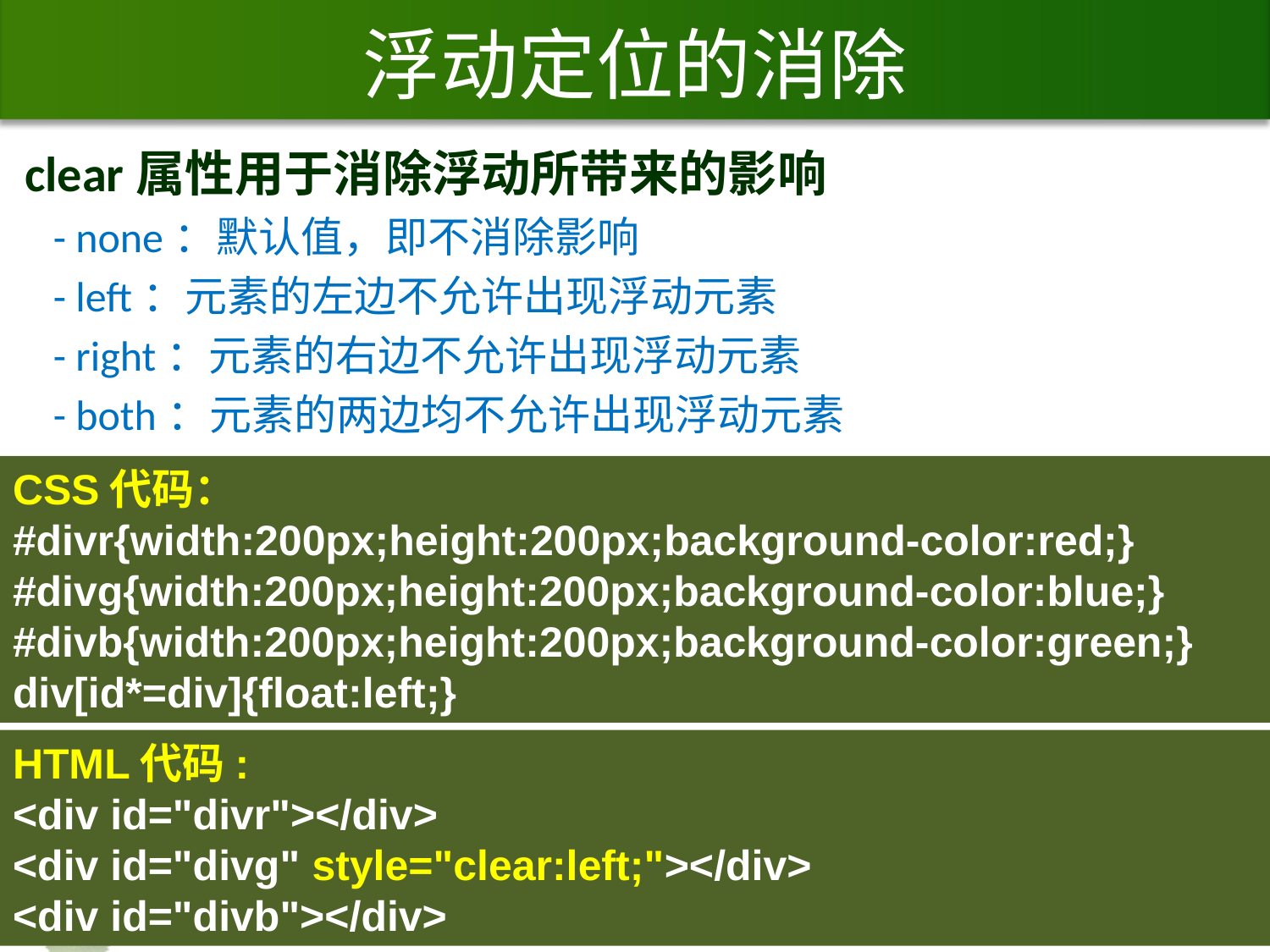

# 浮动定位的消除
clear属性用于消除浮动所带来的影响
   - none：默认值，即不消除影响
   - left：元素的左边不允许出现浮动元素
   - right：元素的右边不允许出现浮动元素
   - both：元素的两边均不允许出现浮动元素
CSS代码：
#divr{width:200px;height:200px;background-color:red;}
#divg{width:200px;height:200px;background-color:blue;}
#divb{width:200px;height:200px;background-color:green;}
div[id*=div]{float:left;}
HTML代码:
<div id="divr"></div>
<div id="divg" style="clear:left;"></div>
<div id="divb"></div>